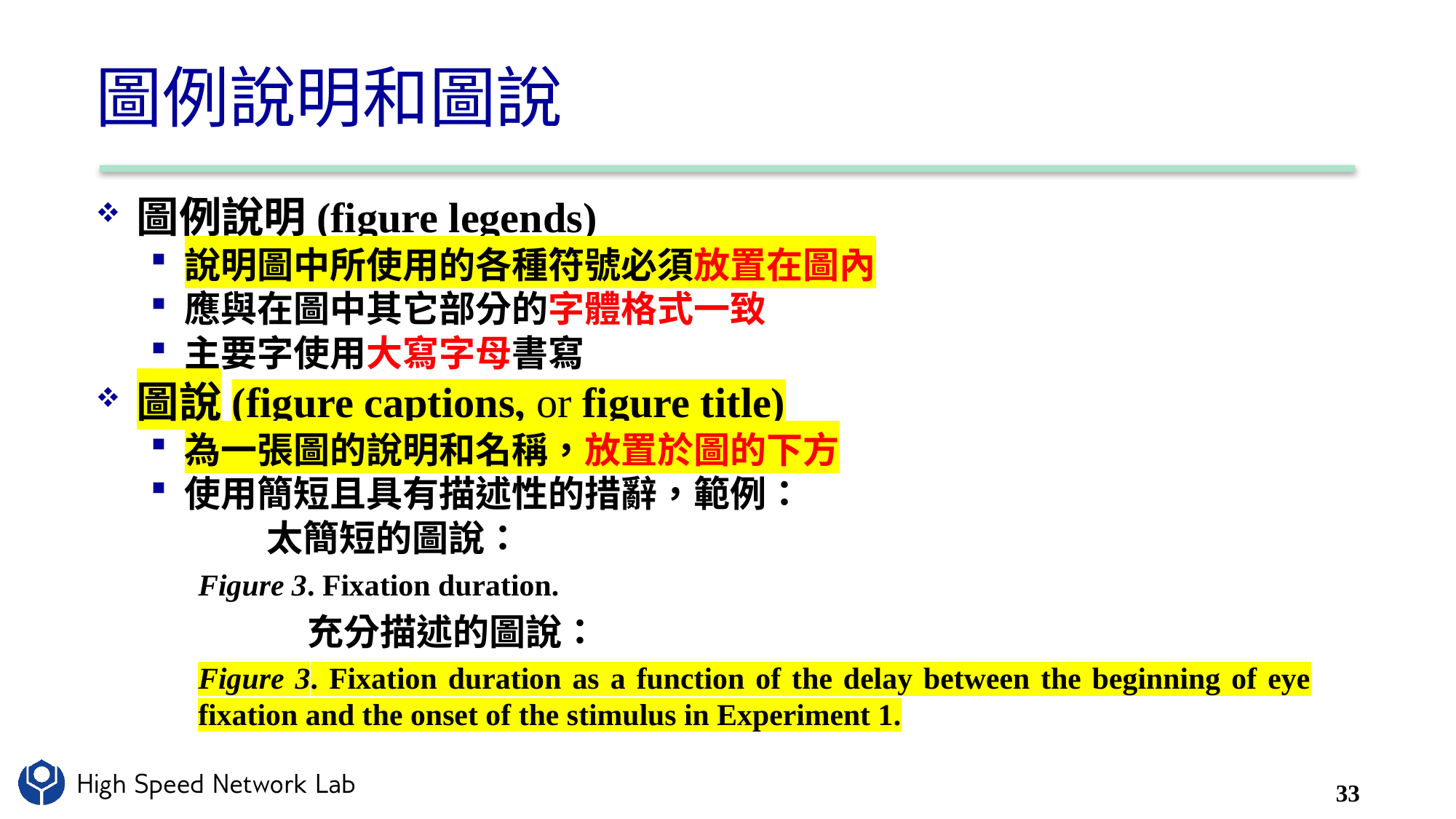

# 圖例說明和圖說
圖例說明(figure legends)
說明圖中所使用的各種符號必須放置在圖內
應與在圖中其它部分的字體格式一致
主要字使用大寫字母書寫
圖說(figure captions, or figure title)
為一張圖的說明和名稱，放置於圖的下方
使用簡短且具有描述性的措辭，範例：
	太簡短的圖說：
Figure 3. Fixation duration.
	充分描述的圖說：
Figure 3. Fixation duration as a function of the delay between the beginning of eye fixation and the onset of the stimulus in Experiment 1.

33